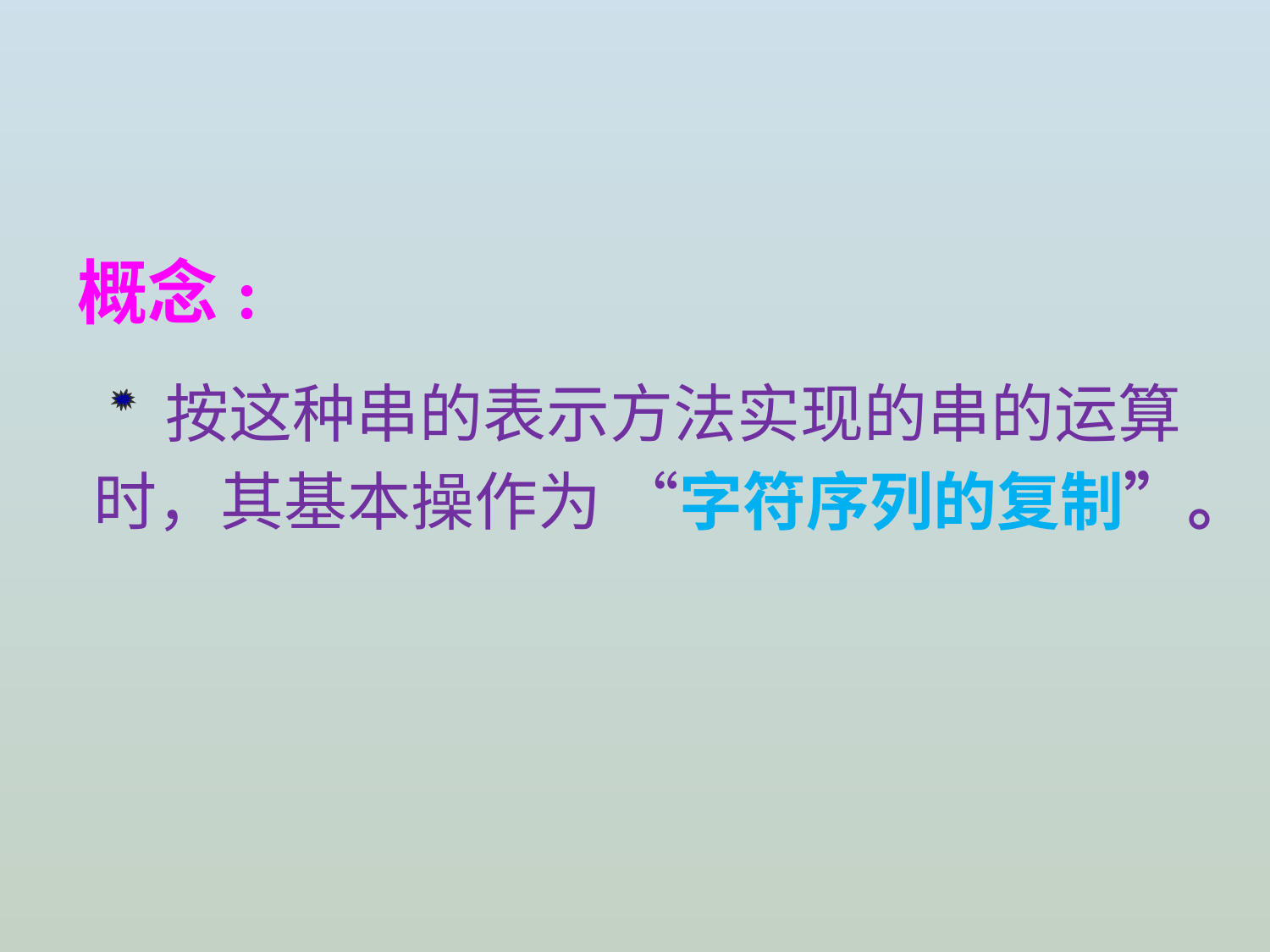

概念:
    按这种串的表示方法实现的串的运算时，其基本操作为 “字符序列的复制”。